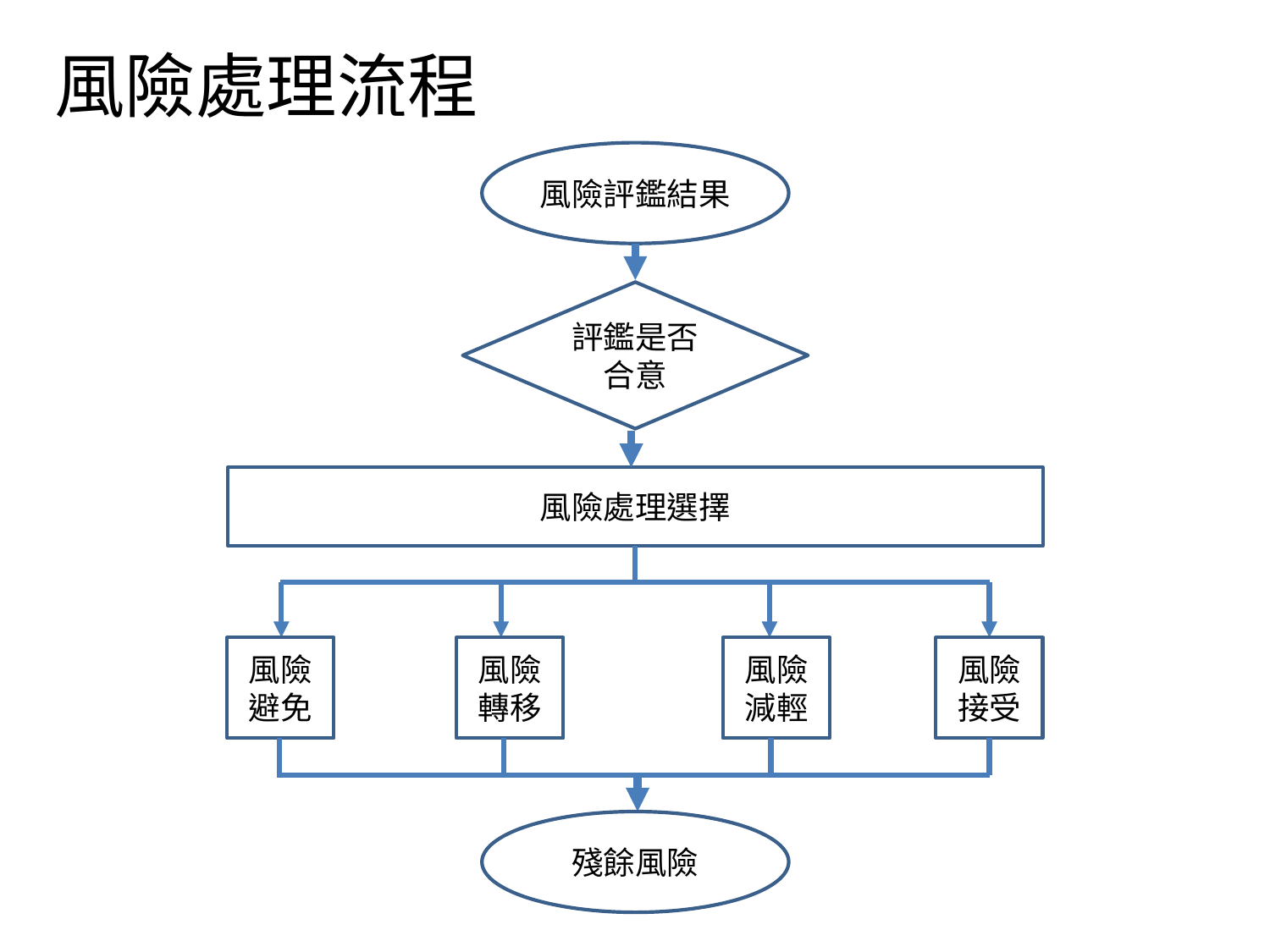

# 風險處理流程
風險評鑑結果
評鑑是否合意
風險處理選擇
風險避免
風險轉移
風險減輕
風險接受
殘餘風險